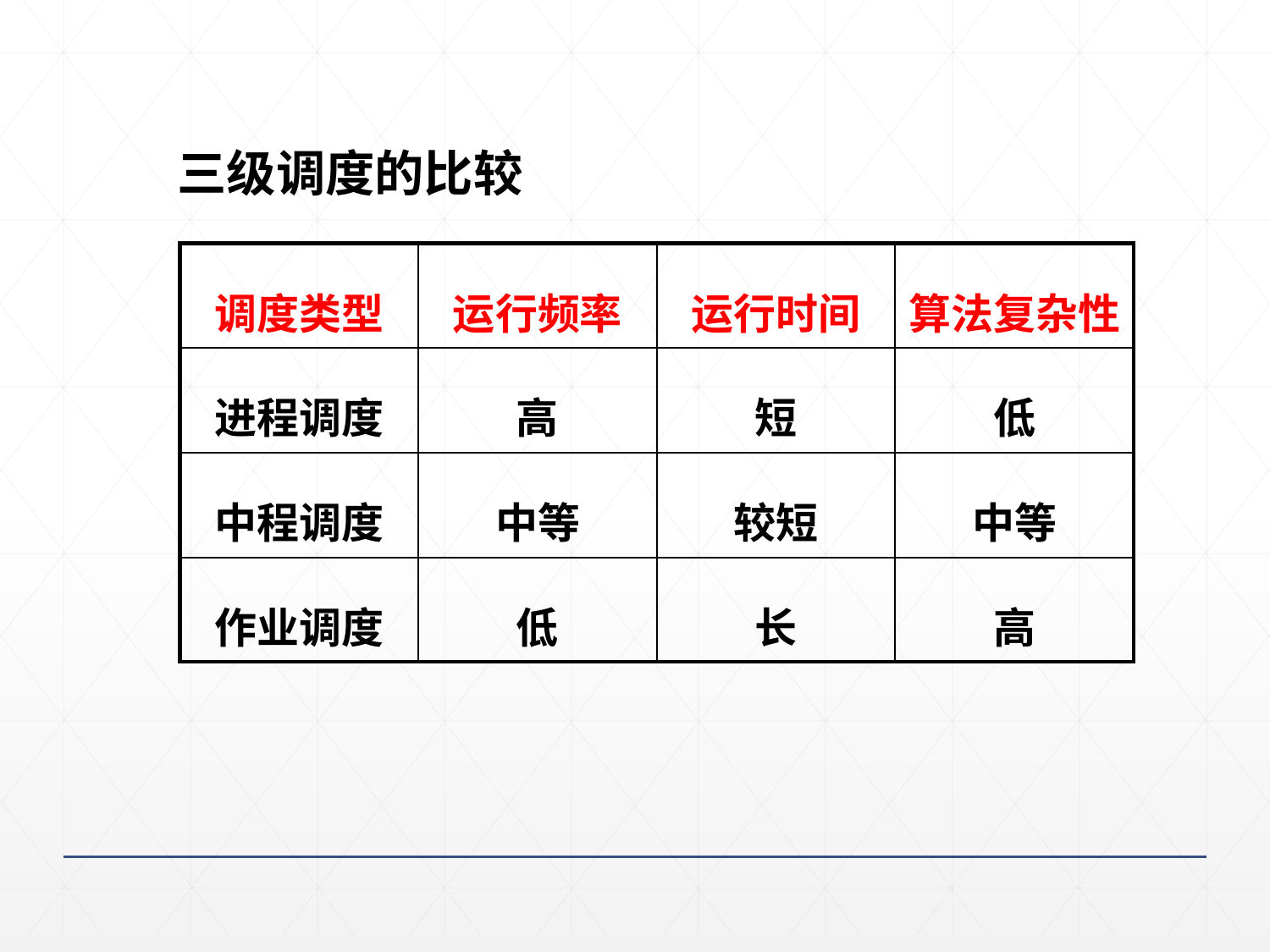

三级调度的比较
| 调度类型 | 运行频率 | 运行时间 | 算法复杂性 |
| --- | --- | --- | --- |
| 进程调度 | 高 | 短 | 低 |
| 中程调度 | 中等 | 较短 | 中等 |
| 作业调度 | 低 | 长 | 高 |